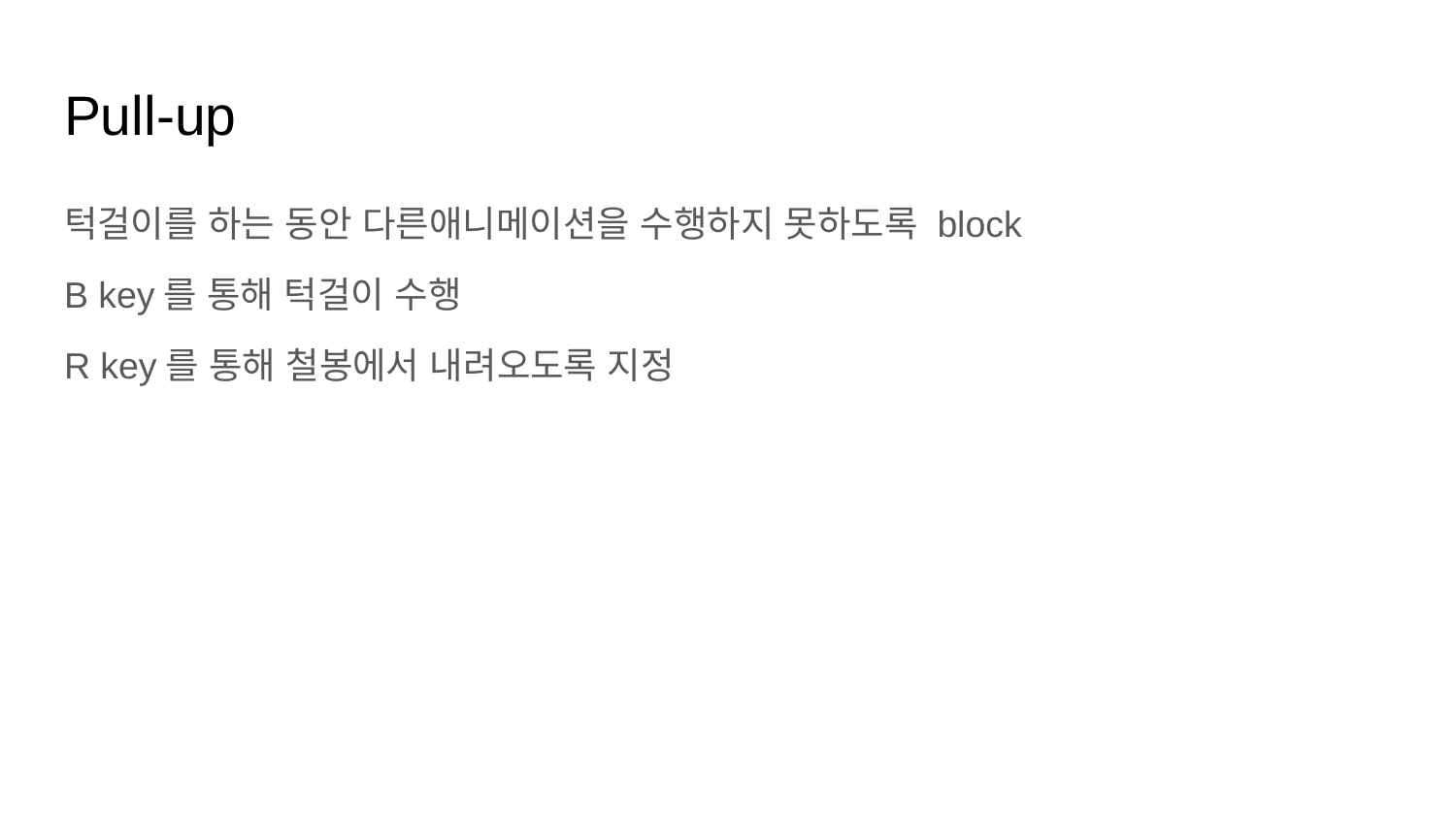

# Pull-up
턱걸이를 하는 동안 다른애니메이션을 수행하지 못하도록 block
B key를 통해 턱걸이 수행
R key를 통해 철봉에서 내려오도록 지정